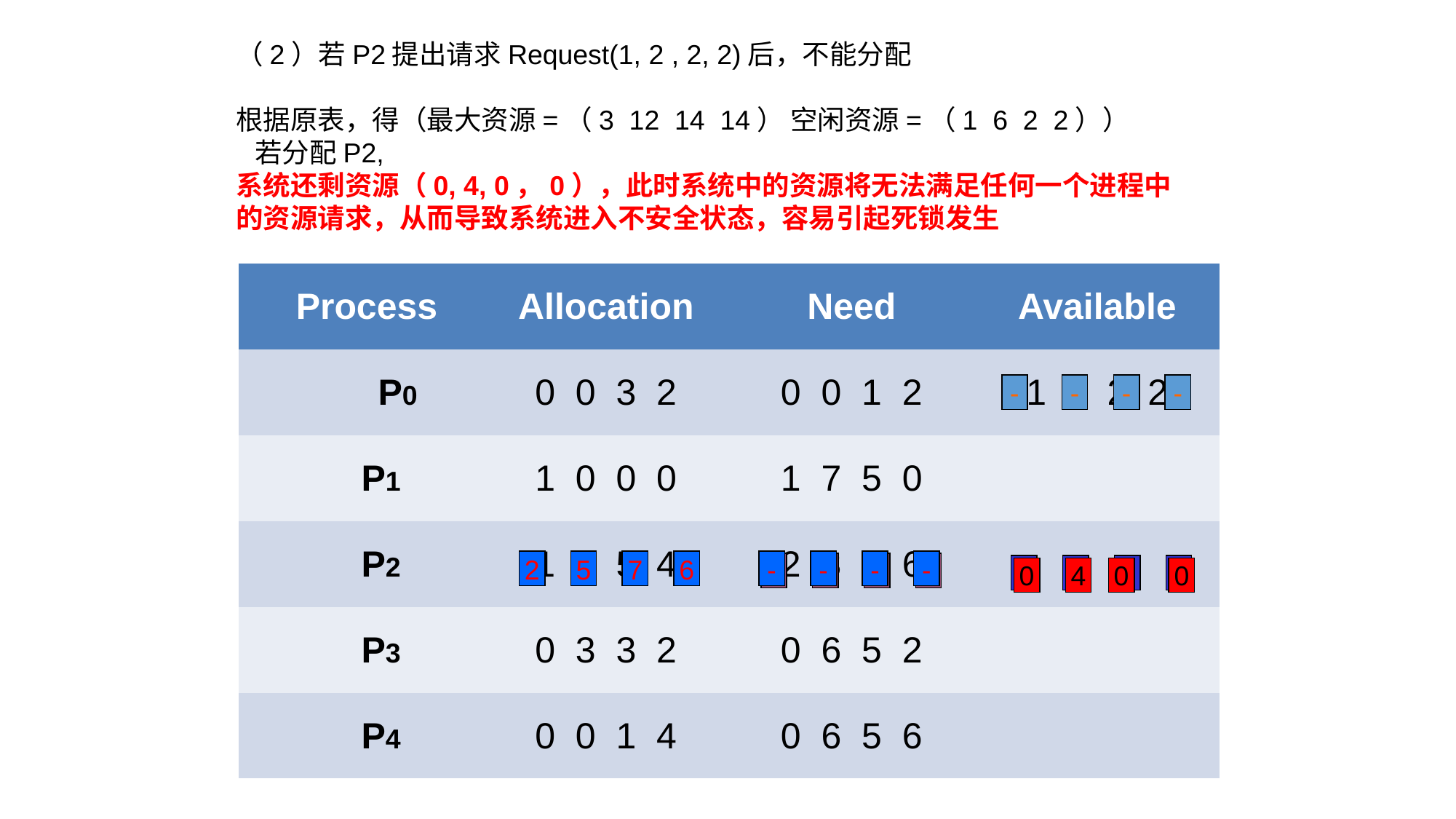

（2）若P2提出请求Request(1, 2 , 2, 2)后，不能分配

根据原表，得（最大资源=（3  12  14  14） 空闲资源=（1  6  2  2））
  若分配P2,
系统还剩资源（0, 4, 0，0），此时系统中的资源将无法满足任何一个进程中的资源请求，从而导致系统进入不安全状态，容易引起死锁发生
| Process | Allocation | Need | Available |
| --- | --- | --- | --- |
| P0 | 0 0 3 2 | 0 0 1 2 | 1 6 2 2 |
| P1 | 1 0 0 0 | 1 7 5 0 |  |
| P2 | 1 3 5 4 | 2 3 5 6 |  |
| P3 | 0 3 3 2 | 0 6 5 2 |  |
| P4 | 0 0 1 4 | 0 6 5 6 |  |
-
-
-
-
2
5
7
6
-
-
-
-
1
2
2
2
1
6
2
2
0
4
0
0